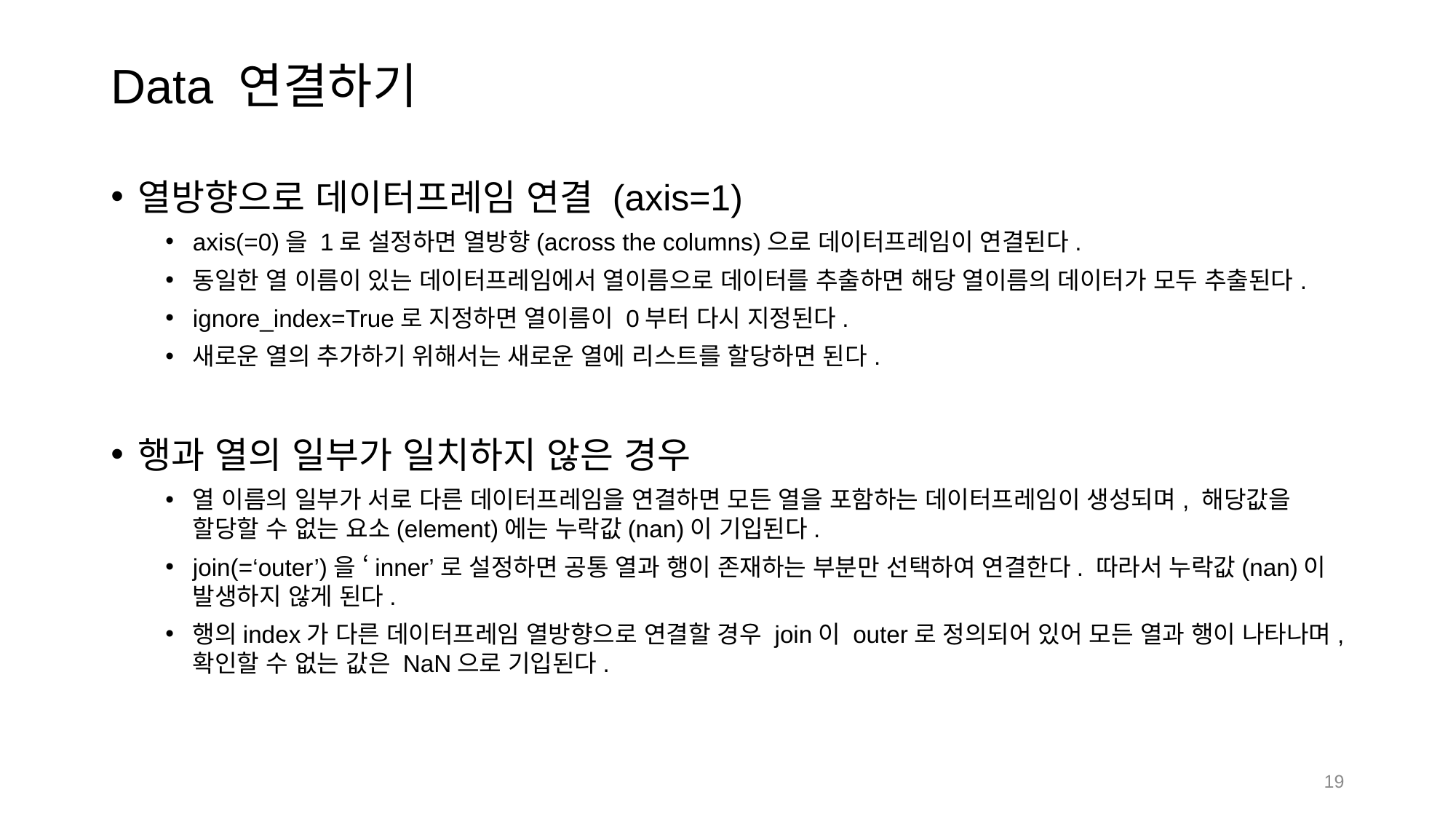

# Data 연결하기
열방향으로 데이터프레임 연결 (axis=1)
axis(=0)을 1로 설정하면 열방향(across the columns)으로 데이터프레임이 연결된다.
동일한 열 이름이 있는 데이터프레임에서 열이름으로 데이터를 추출하면 해당 열이름의 데이터가 모두 추출된다.
ignore_index=True로 지정하면 열이름이 0부터 다시 지정된다.
새로운 열의 추가하기 위해서는 새로운 열에 리스트를 할당하면 된다.

행과 열의 일부가 일치하지 않은 경우
열 이름의 일부가 서로 다른 데이터프레임을 연결하면 모든 열을 포함하는 데이터프레임이 생성되며, 해당값을 할당할 수 없는 요소(element)에는 누락값(nan)이 기입된다.
join(=‘outer’)을 ‘inner’로 설정하면 공통 열과 행이 존재하는 부분만 선택하여 연결한다. 따라서 누락값(nan)이 발생하지 않게 된다.
행의index가 다른 데이터프레임 열방향으로 연결할 경우 join이 outer로 정의되어 있어 모든 열과 행이 나타나며, 확인할 수 없는 값은 NaN으로 기입된다.

19